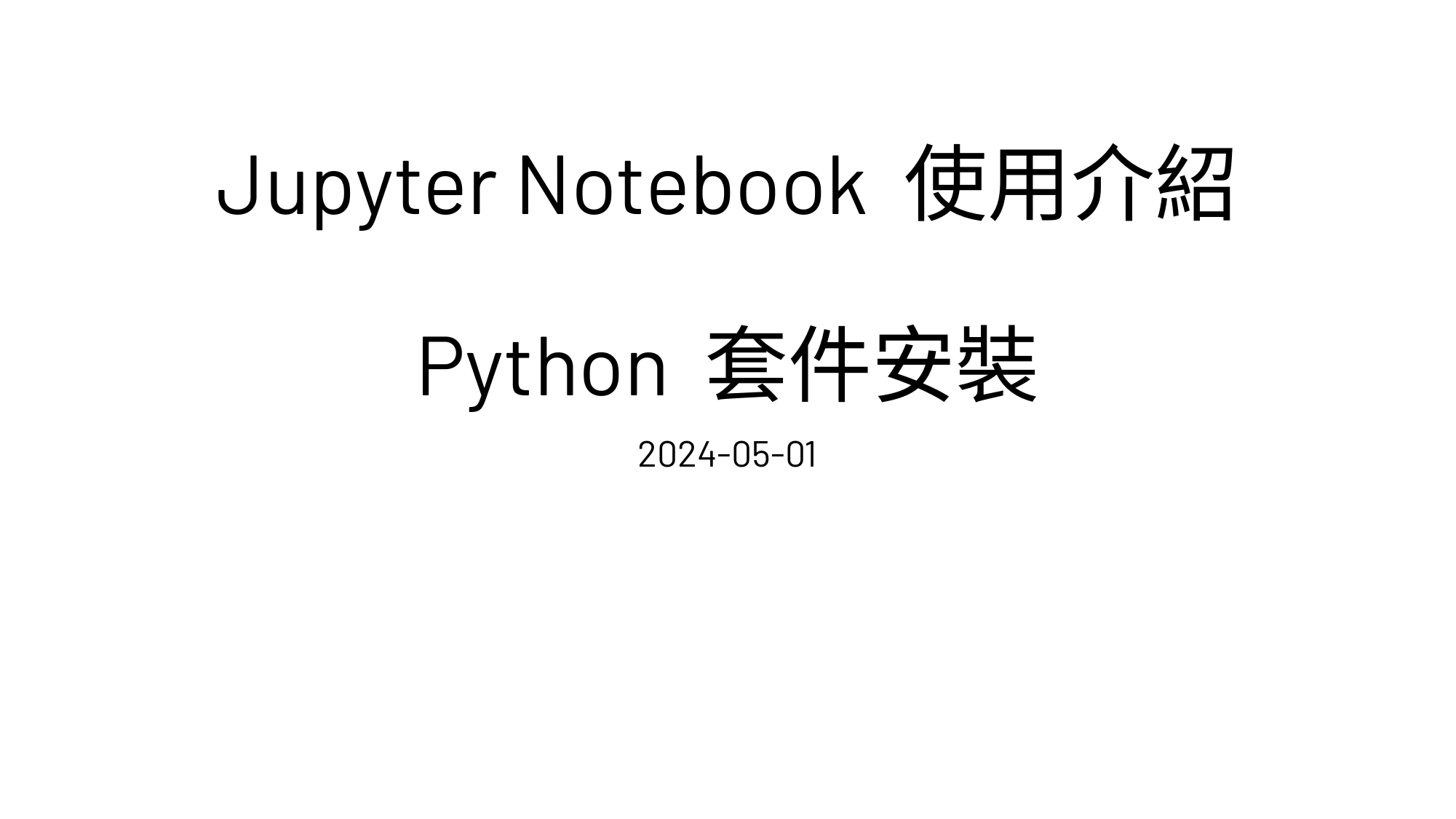

# Jupyter Notebook 使用介紹 Python 套件安裝
2024-05-01